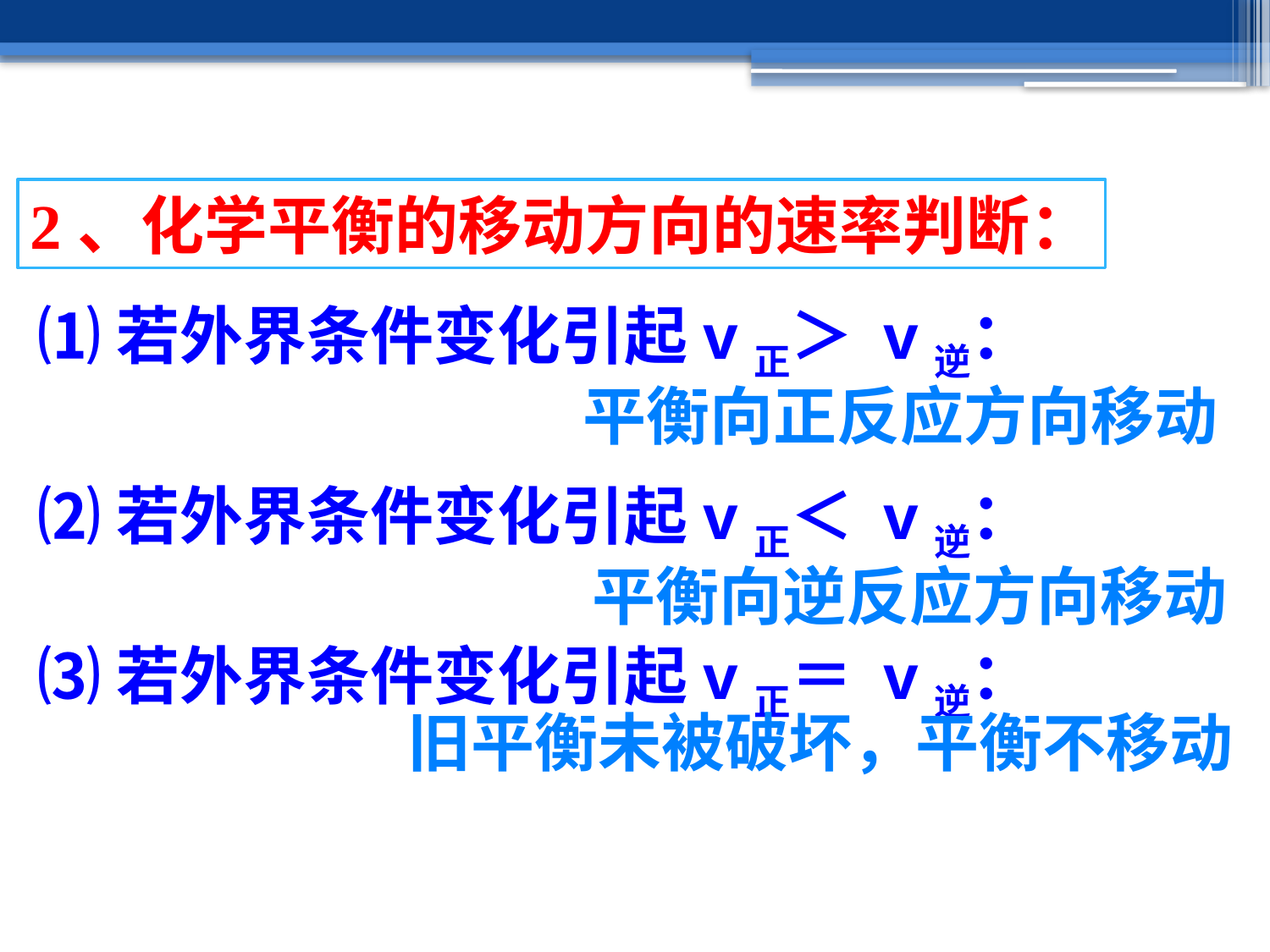

3
2、化学平衡的移动方向的速率判断：
⑴若外界条件变化引起v正＞ v逆：
平衡向正反应方向移动
⑵若外界条件变化引起v正＜ v逆：
平衡向逆反应方向移动
⑶若外界条件变化引起v正＝ v逆：
旧平衡未被破坏，平衡不移动